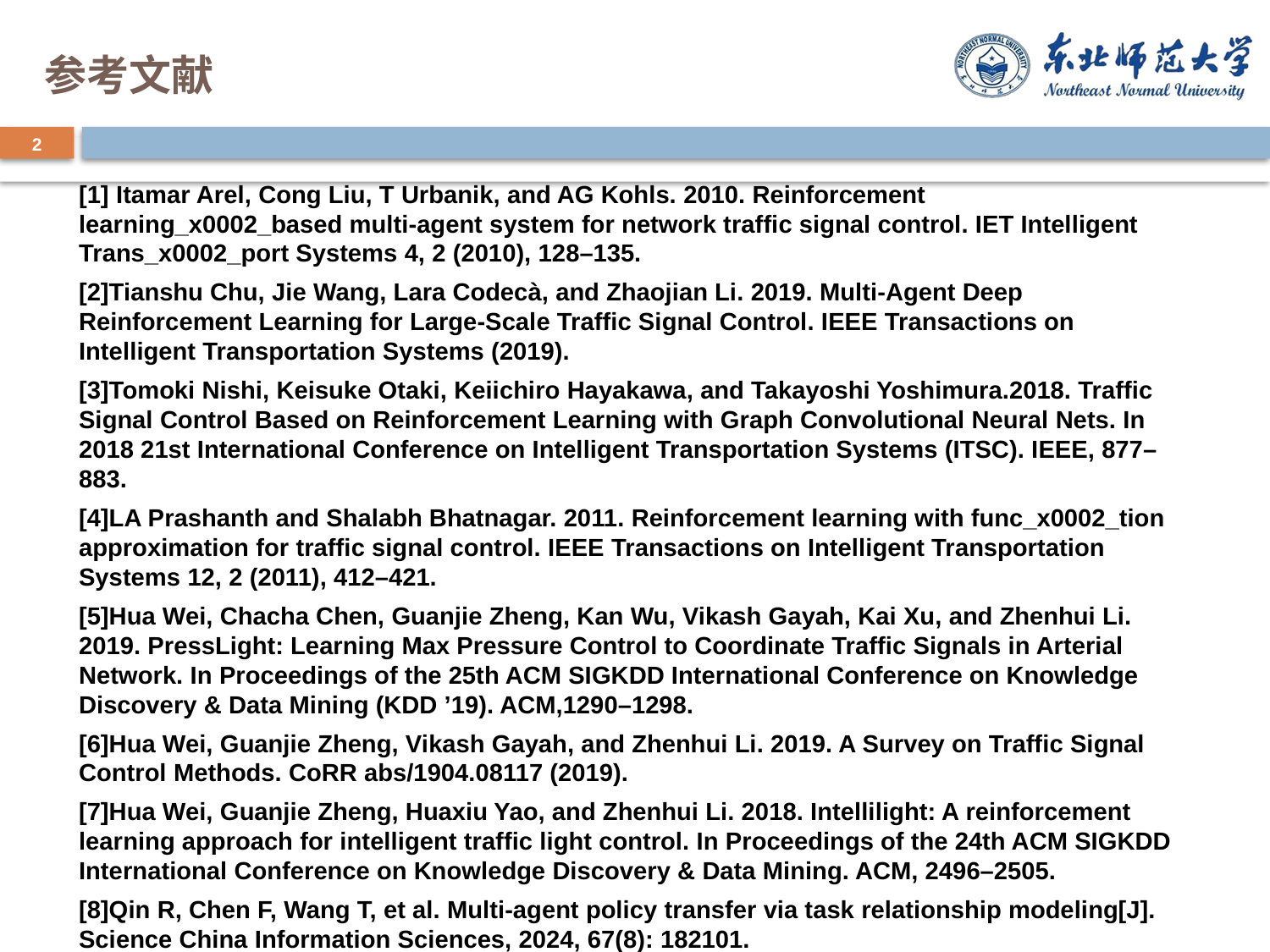

# 参考文献
2
[1] Itamar Arel, Cong Liu, T Urbanik, and AG Kohls. 2010. Reinforcement learning_x0002_based multi-agent system for network traffic signal control. IET Intelligent Trans_x0002_port Systems 4, 2 (2010), 128–135.
[2]Tianshu Chu, Jie Wang, Lara Codecà, and Zhaojian Li. 2019. Multi-Agent Deep Reinforcement Learning for Large-Scale Traffic Signal Control. IEEE Transactions on Intelligent Transportation Systems (2019).
[3]Tomoki Nishi, Keisuke Otaki, Keiichiro Hayakawa, and Takayoshi Yoshimura.2018. Traffic Signal Control Based on Reinforcement Learning with Graph Convolutional Neural Nets. In 2018 21st International Conference on Intelligent Transportation Systems (ITSC). IEEE, 877–883.
[4]LA Prashanth and Shalabh Bhatnagar. 2011. Reinforcement learning with func_x0002_tion approximation for traffic signal control. IEEE Transactions on Intelligent Transportation Systems 12, 2 (2011), 412–421.
[5]Hua Wei, Chacha Chen, Guanjie Zheng, Kan Wu, Vikash Gayah, Kai Xu, and Zhenhui Li. 2019. PressLight: Learning Max Pressure Control to Coordinate Traffic Signals in Arterial Network. In Proceedings of the 25th ACM SIGKDD International Conference on Knowledge Discovery & Data Mining (KDD ’19). ACM,1290–1298.
[6]Hua Wei, Guanjie Zheng, Vikash Gayah, and Zhenhui Li. 2019. A Survey on Traffic Signal Control Methods. CoRR abs/1904.08117 (2019).
[7]Hua Wei, Guanjie Zheng, Huaxiu Yao, and Zhenhui Li. 2018. Intellilight: A reinforcement learning approach for intelligent traffic light control. In Proceedings of the 24th ACM SIGKDD International Conference on Knowledge Discovery & Data Mining. ACM, 2496–2505.
[8]Qin R, Chen F, Wang T, et al. Multi-agent policy transfer via task relationship modeling[J]. Science China Information Sciences, 2024, 67(8): 182101.